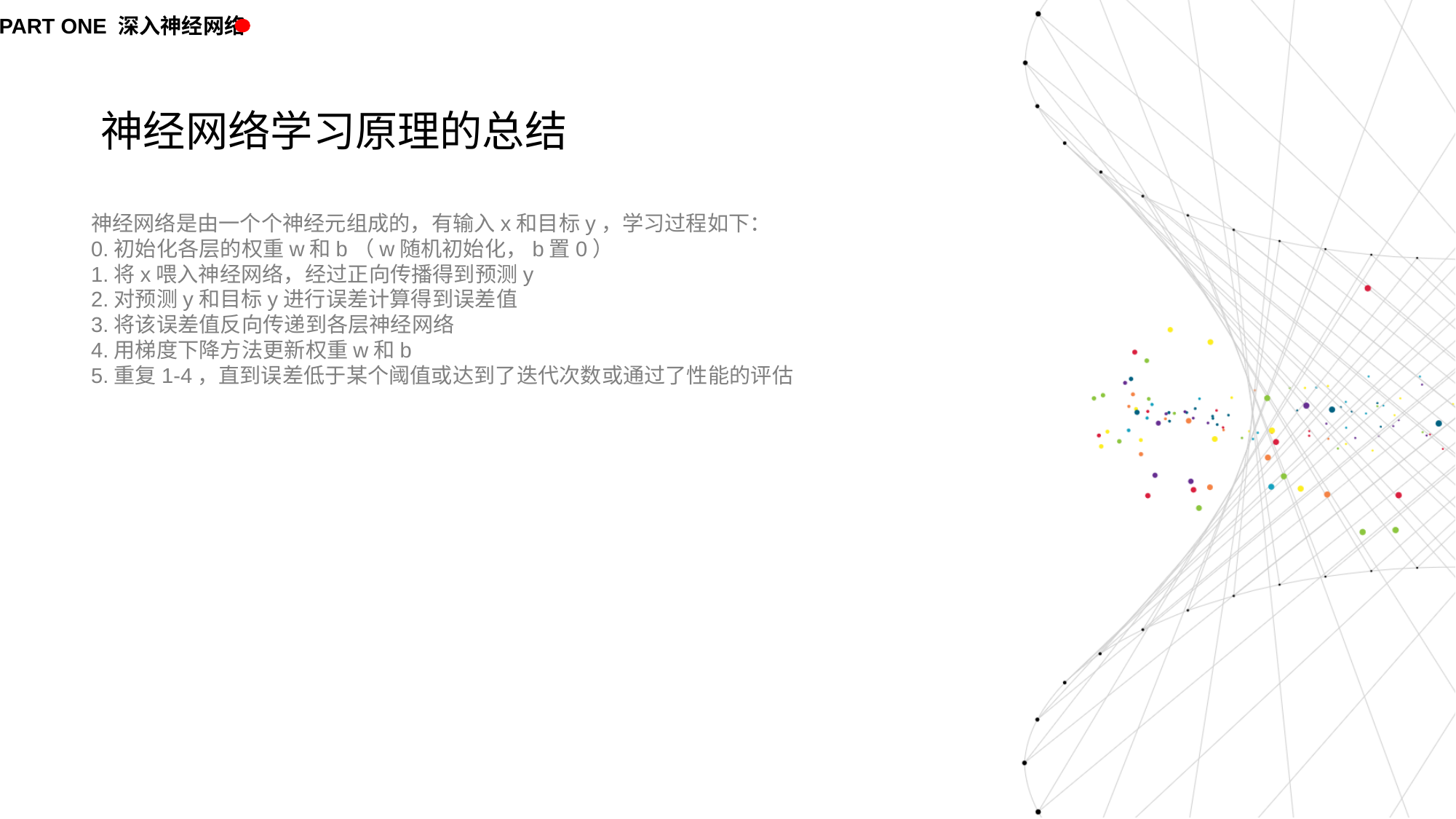

PART ONE 深入神经网络

神经网络学习原理的总结
神经网络是由一个个神经元组成的，有输入x和目标y，学习过程如下：
0.初始化各层的权重w和b（w随机初始化，b置0）
1.将x喂入神经网络，经过正向传播得到预测y
2.对预测y和目标y进行误差计算得到误差值
3.将该误差值反向传递到各层神经网络
4.用梯度下降方法更新权重w和b
5.重复1-4，直到误差低于某个阈值或达到了迭代次数或通过了性能的评估